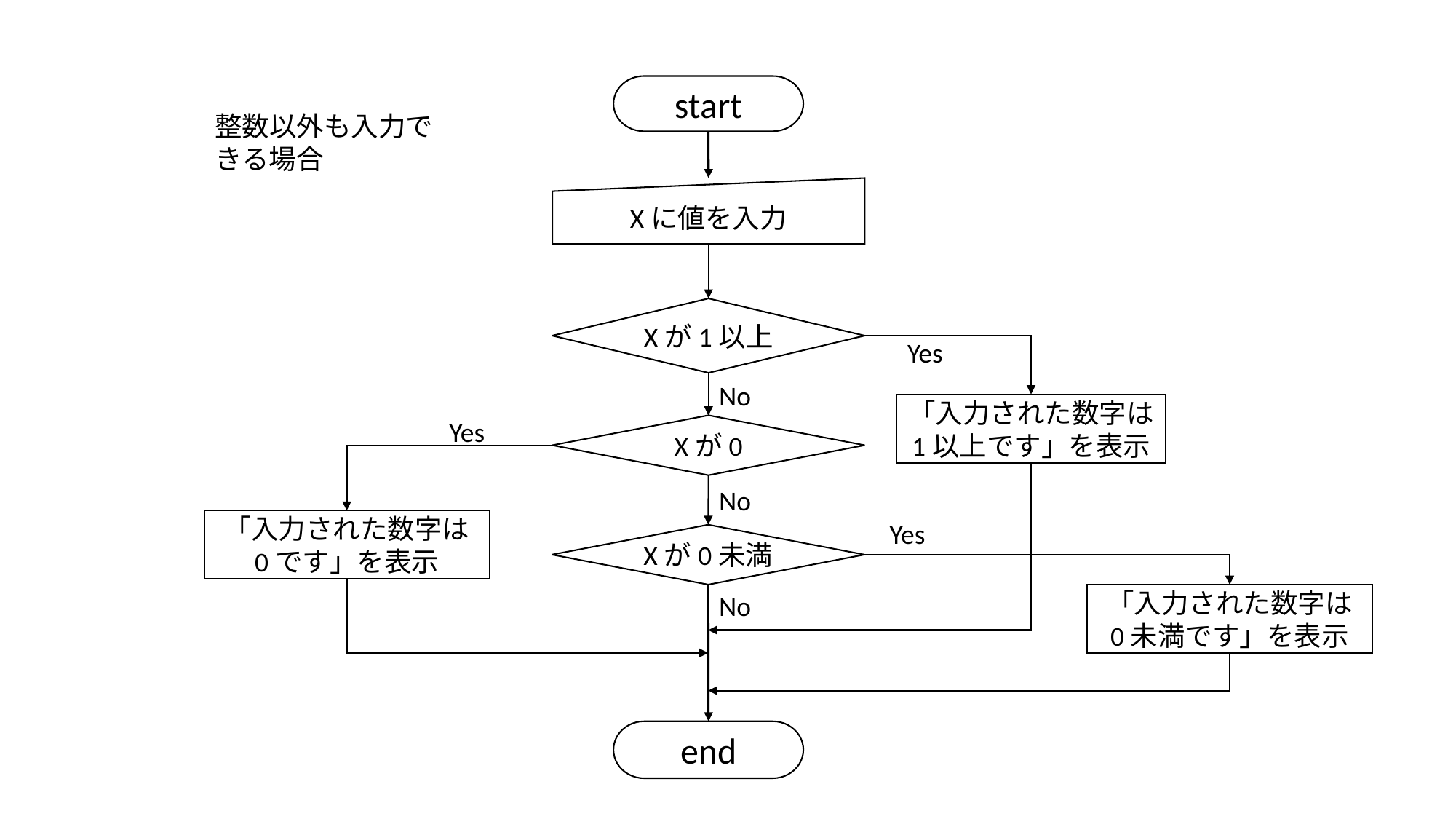

start
整数以外も入力できる場合
Xに値を入力
Xが1以上
Yes
No
「入力された数字は
1以上です」を表示
Yes
Xが0
No
「入力された数字は
0です」を表示
Yes
Xが0未満
No
「入力された数字は
0未満です」を表示
end